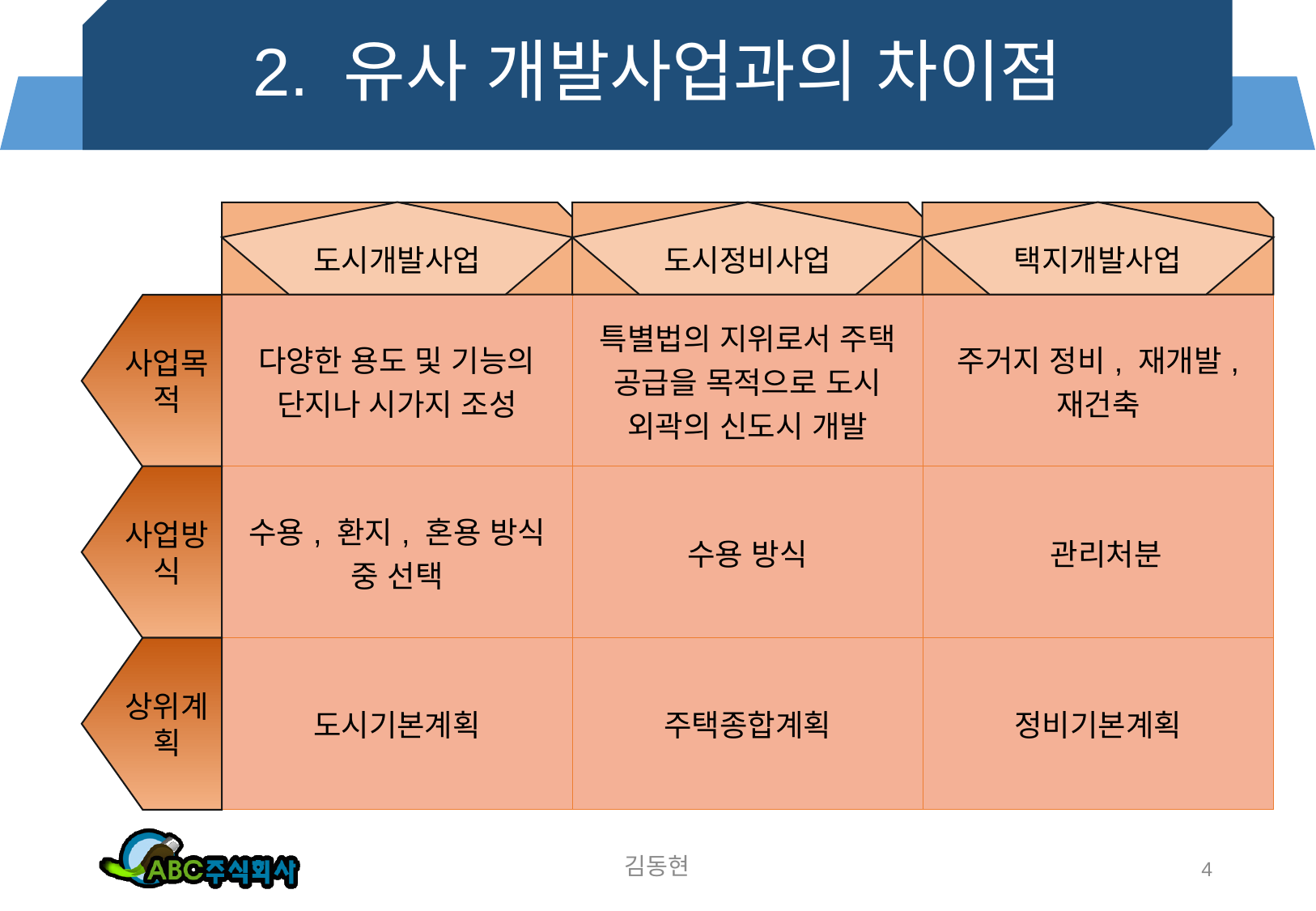

# 2. 유사 개발사업과의 차이점
도시개발사업
도시정비사업
택지개발사업

사업목적
| 다양한 용도 및 기능의 단지나 시가지 조성 | 특별법의 지위로서 주택 공급을 목적으로 도시 외곽의 신도시 개발 | 주거지 정비, 재개발, 재건축 |
| --- | --- | --- |
| 수용, 환지, 혼용 방식 중 선택 | 수용 방식 | 관리처분 |
| 도시기본계획 | 주택종합계획 | 정비기본계획 |
사업방식
상위계획
김동현
4